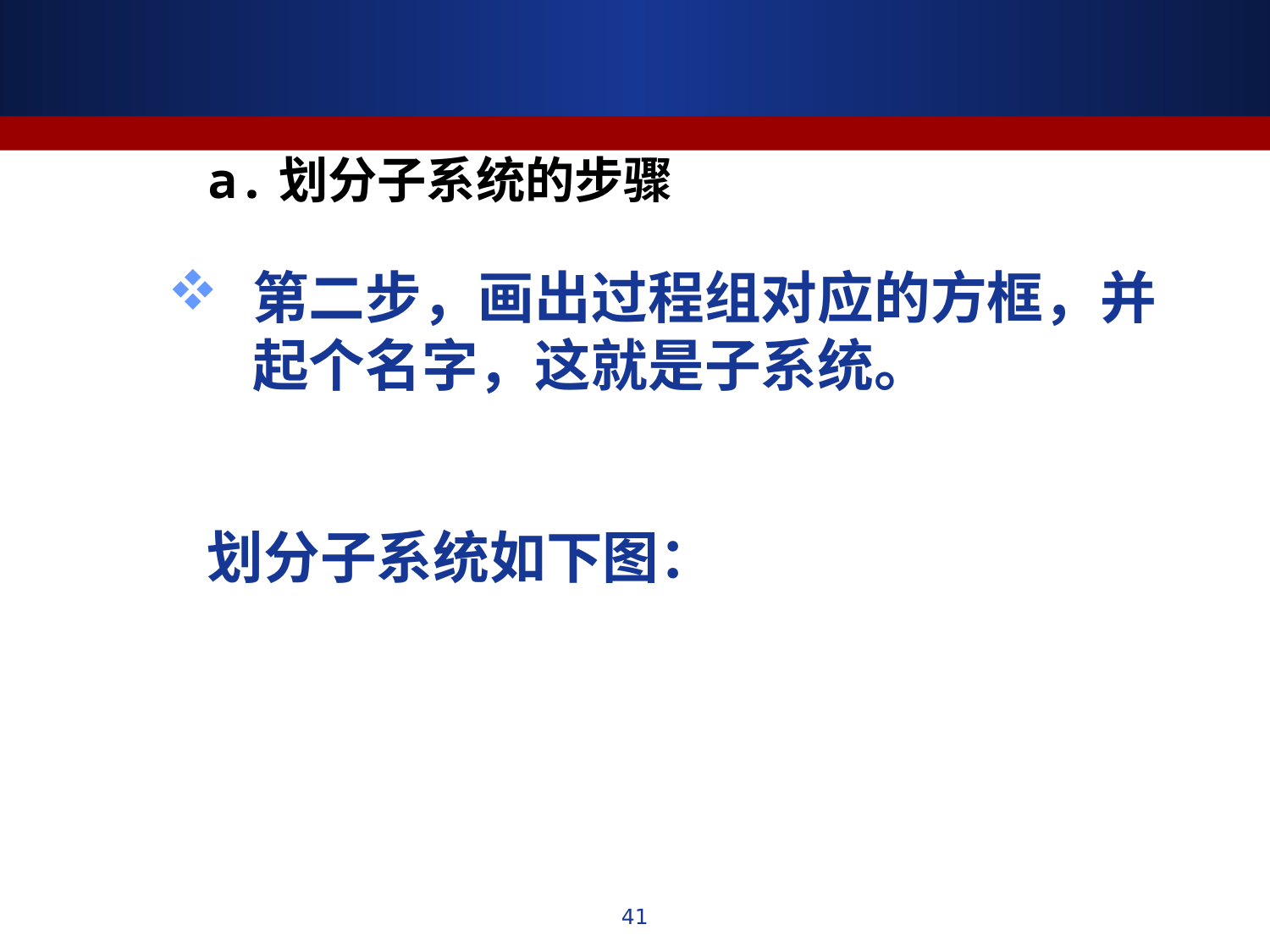

# a.划分子系统的步骤
第二步，画出过程组对应的方框，并起个名字，这就是子系统。

  划分子系统如下图：
41